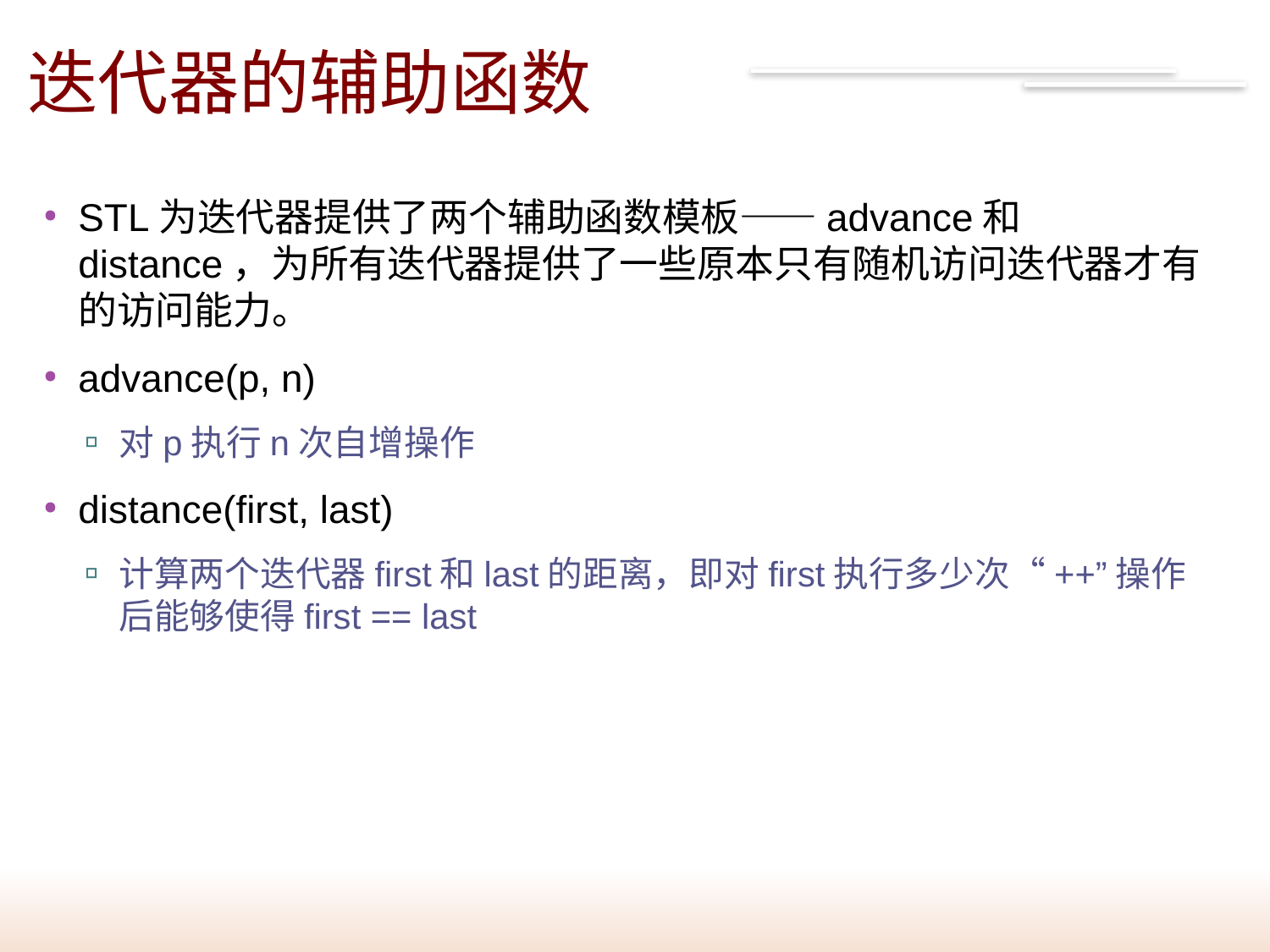

# 迭代器的辅助函数
33
STL为迭代器提供了两个辅助函数模板——advance和distance，为所有迭代器提供了一些原本只有随机访问迭代器才有的访问能力。
advance(p, n)
对p执行n次自增操作
distance(first, last)
计算两个迭代器first和last的距离，即对first执行多少次“++”操作后能够使得first == last